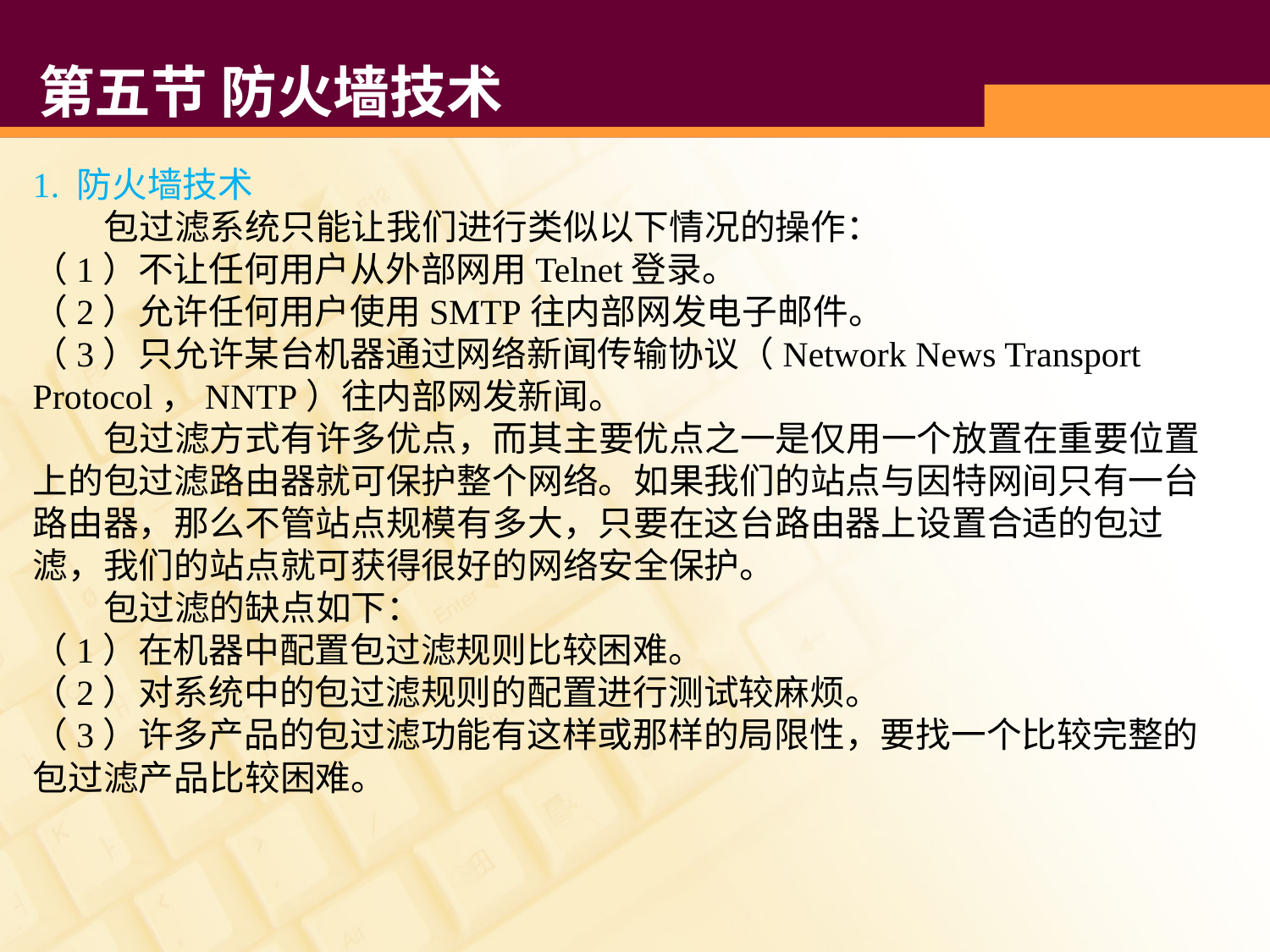

# 第五节 防火墙技术
1. 防火墙技术
        包过滤系统只能让我们进行类似以下情况的操作：
（1）不让任何用户从外部网用Telnet登录。
（2）允许任何用户使用SMTP往内部网发电子邮件。
（3）只允许某台机器通过网络新闻传输协议（Network News Transport Protocol，NNTP）往内部网发新闻。
        包过滤方式有许多优点，而其主要优点之一是仅用一个放置在重要位置上的包过滤路由器就可保护整个网络。如果我们的站点与因特网间只有一台路由器，那么不管站点规模有多大，只要在这台路由器上设置合适的包过滤，我们的站点就可获得很好的网络安全保护。
        包过滤的缺点如下：
（1）在机器中配置包过滤规则比较困难。
（2）对系统中的包过滤规则的配置进行测试较麻烦。
（3）许多产品的包过滤功能有这样或那样的局限性，要找一个比较完整的包过滤产品比较困难。